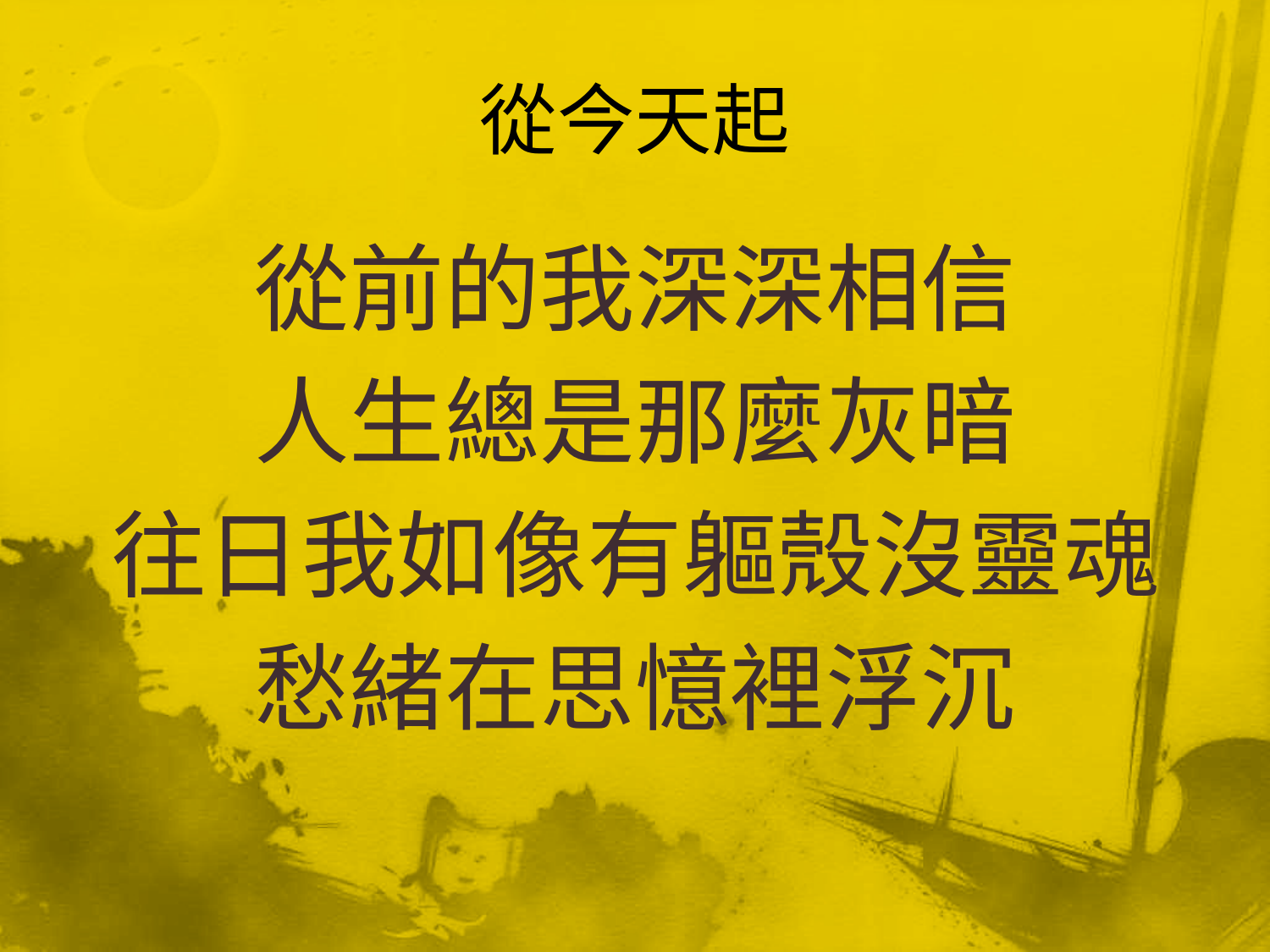

# 從今天起
從前的我深深相信
人生總是那麼灰暗
往日我如像有軀殼沒靈魂
愁緒在思憶裡浮沉